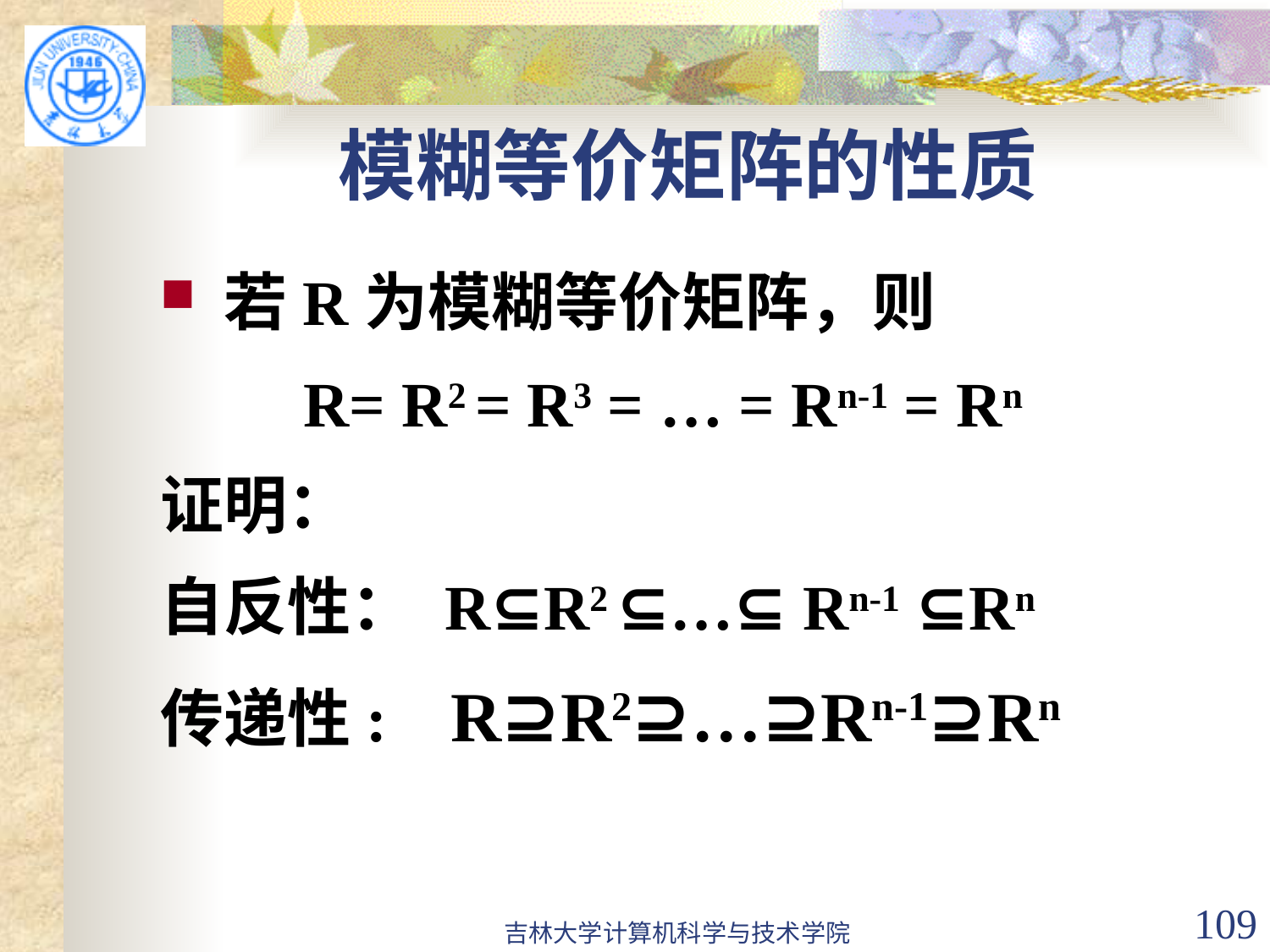

# 模糊等价矩阵的性质
若R为模糊等价矩阵，则
         R= R2 = R3 = … = Rn-1 = Rn
证明：
自反性： R⊆R2 ⊆…⊆ Rn-1 ⊆Rn
传递性:    R⊇R2⊇…⊇Rn-1⊇Rn
吉林大学计算机科学与技术学院
109